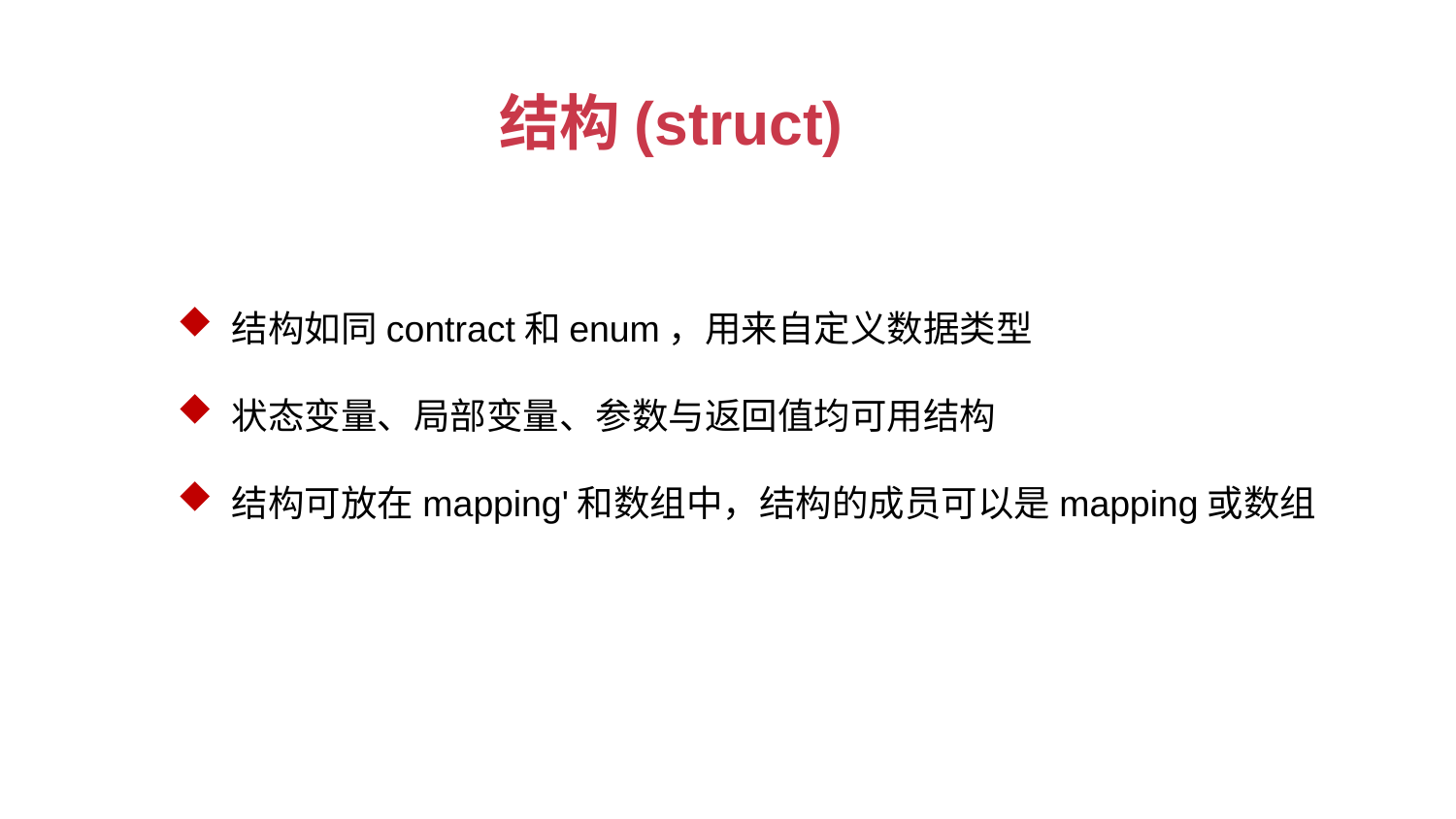

结构(struct)
结构如同contract和enum，用来自定义数据类型
状态变量、局部变量、参数与返回值均可用结构
结构可放在mapping'和数组中，结构的成员可以是mapping或数组